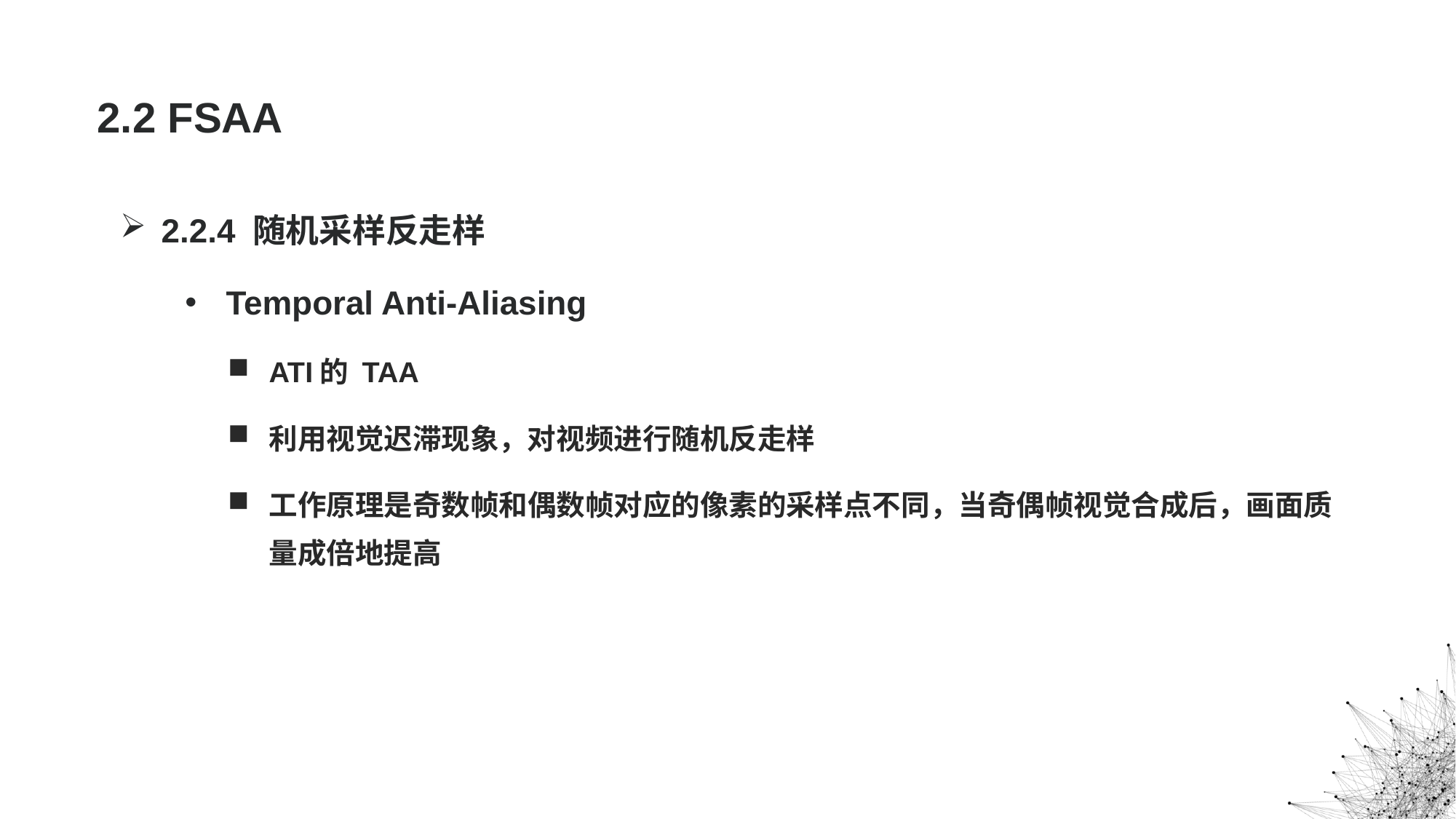

# 2.2 FSAA
2.2.4 随机采样反走样
Temporal Anti-Aliasing
ATI的 TAA
利用视觉迟滞现象，对视频进行随机反走样
工作原理是奇数帧和偶数帧对应的像素的采样点不同，当奇偶帧视觉合成后，画面质量成倍地提高